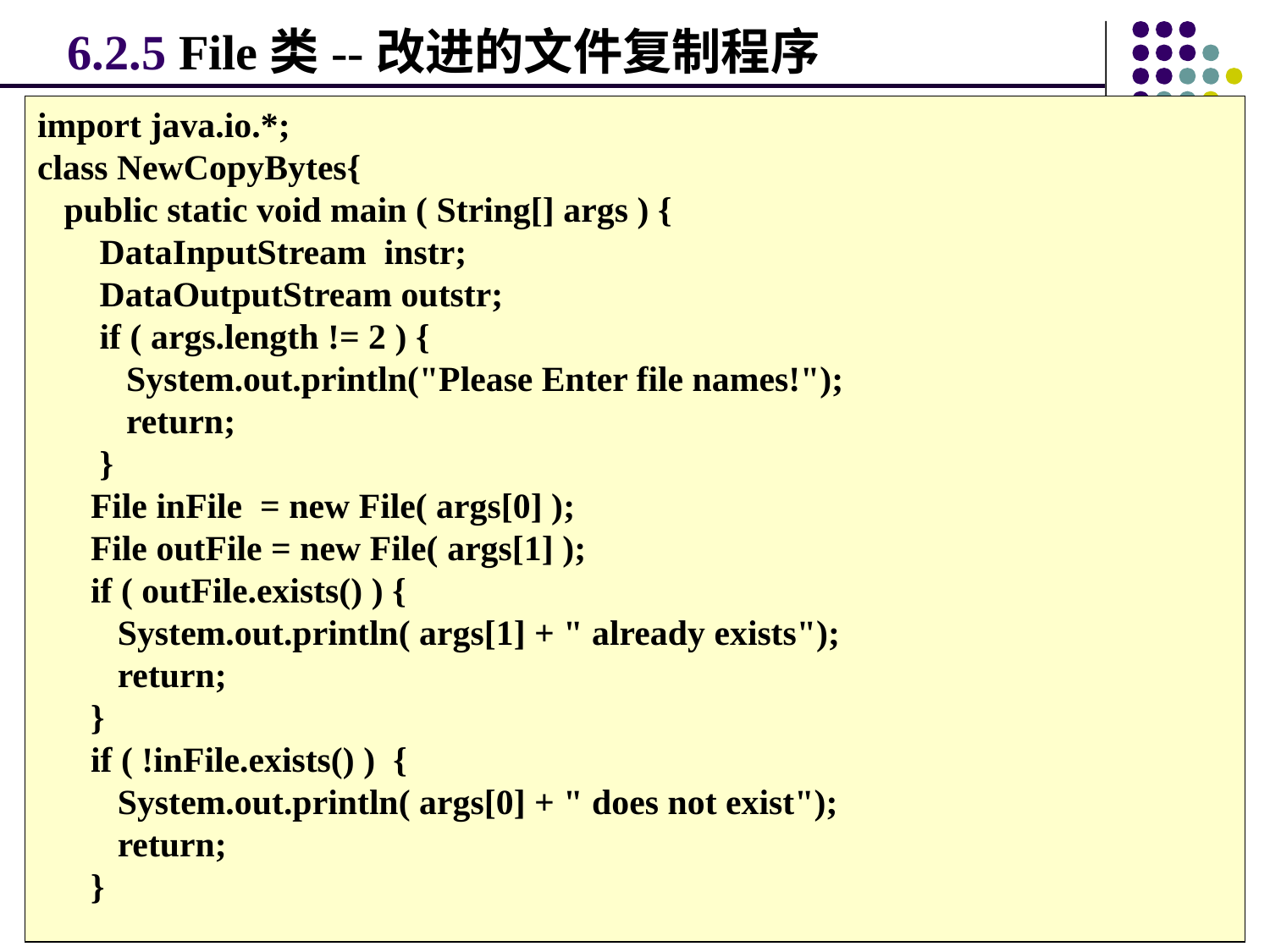

# 6.2.5 File类--改进的文件复制程序
import java.io.*;
class NewCopyBytes{
   public static void main ( String[] args ) {
       DataInputStream  instr;
       DataOutputStream outstr;
       if ( args.length != 2 ) {
          System.out.println("Please Enter file names!");
          return;
       }
      File inFile  = new File( args[0] );
      File outFile = new File( args[1] );
      if ( outFile.exists() ) {
         System.out.println( args[1] + " already exists");
         return;
      }
      if ( !inFile.exists() )  {
         System.out.println( args[0] + " does not exist");
         return;
      }